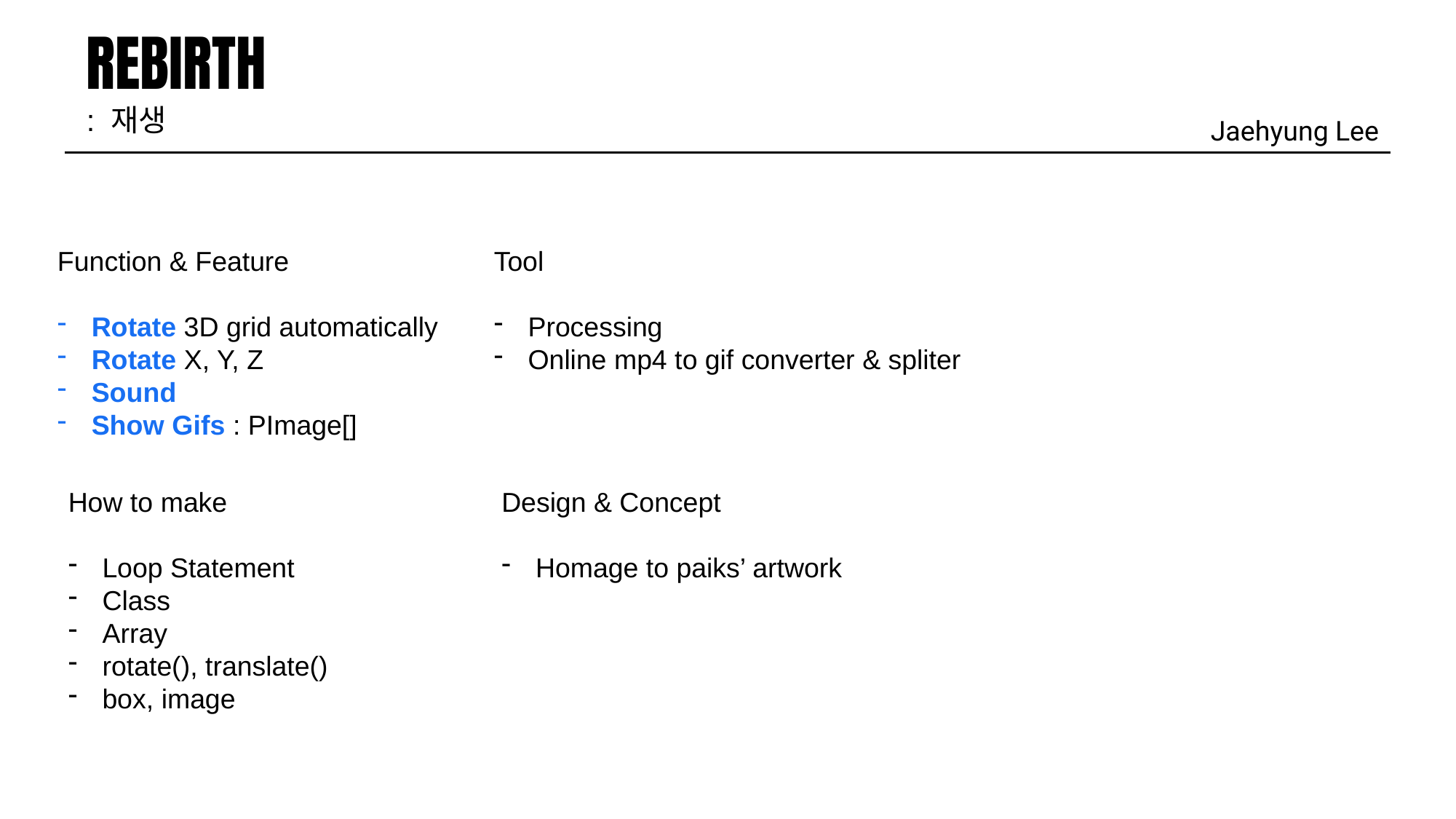

REBIRTH
: 재생
Jaehyung Lee
Function & Feature

Rotate 3D grid automatically
Rotate X, Y, Z
Sound
Show Gifs : PImage[]
Tool

Processing
Online mp4 to gif converter & spliter
How to make

Loop Statement
Class
Array
rotate(), translate()
box, image
Design & Concept

Homage to paiks’ artwork